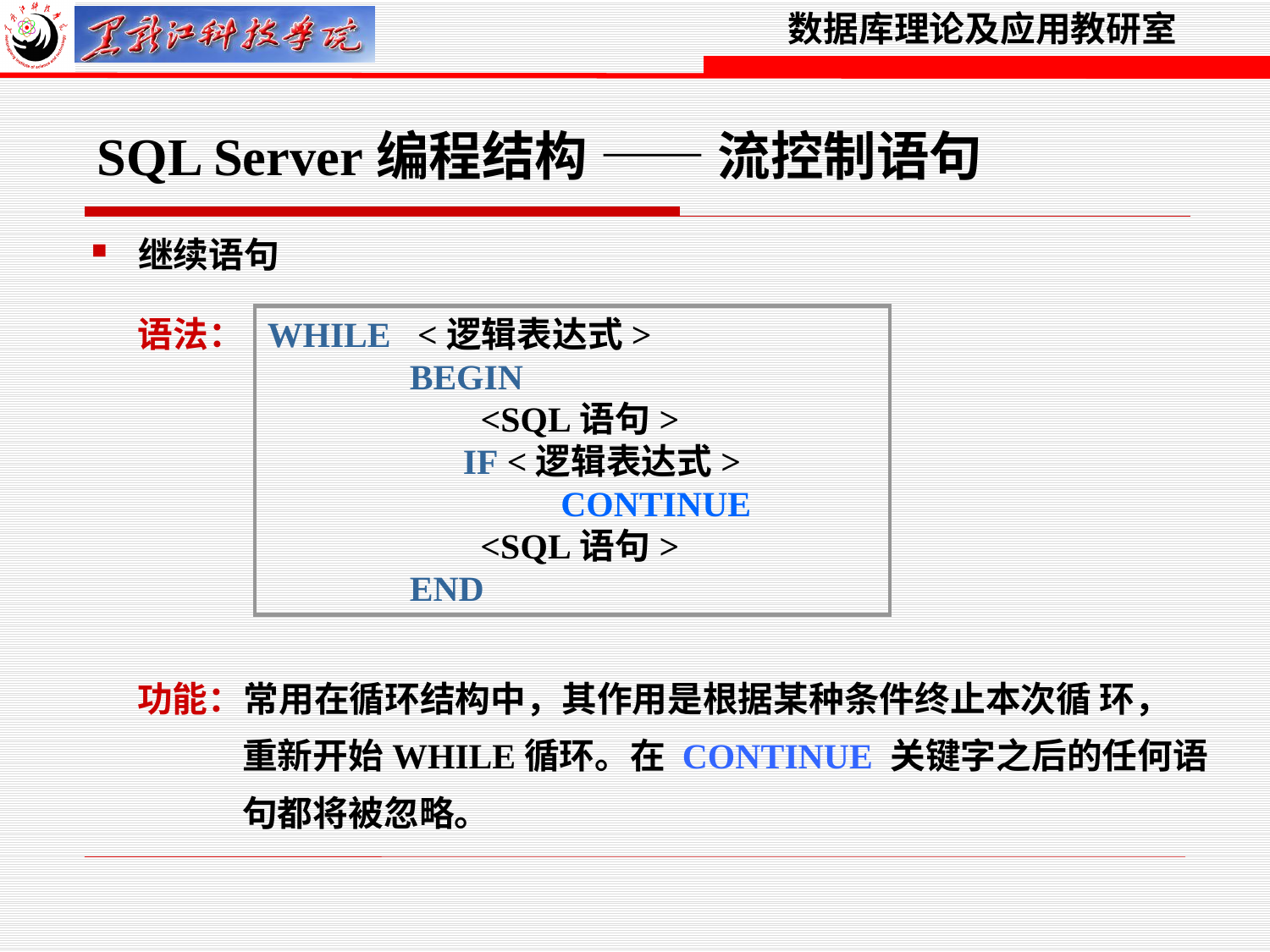

SQL Server编程结构 —— 流控制语句
 继续语句
语法：
WHILE   <逻辑表达式>
                BEGIN
                        <SQL语句>
                      IF <逻辑表达式>
                                 CONTINUE    
                        <SQL语句>
                END
功能：常用在循环结构中，其作用是根据某种条件终止本次循 环，
            重新开始WHILE循环。在 CONTINUE 关键字之后的任何语
            句都将被忽略。